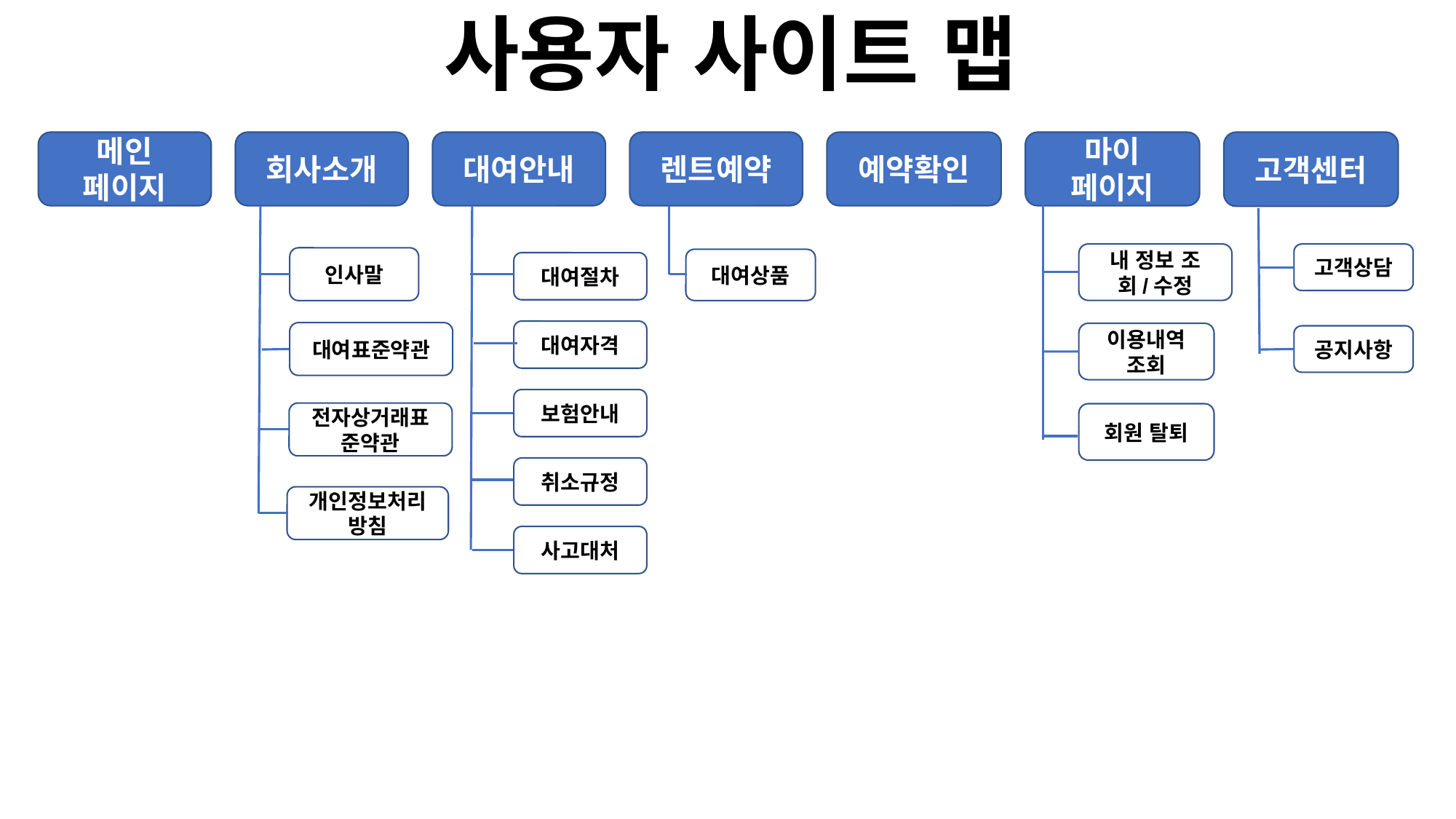

사용자 사이트 맵
메인
페이지
회사소개
대여안내
렌트예약
예약확인
마이
페이지
고객센터
내 정보 조회/수정
고객상담
인사말
대여상품
대여절차
대여자격
대여표준약관
이용내역 조회
공지사항
보험안내
전자상거래표준약관
회원 탈퇴
취소규정
개인정보처리방침
사고대처